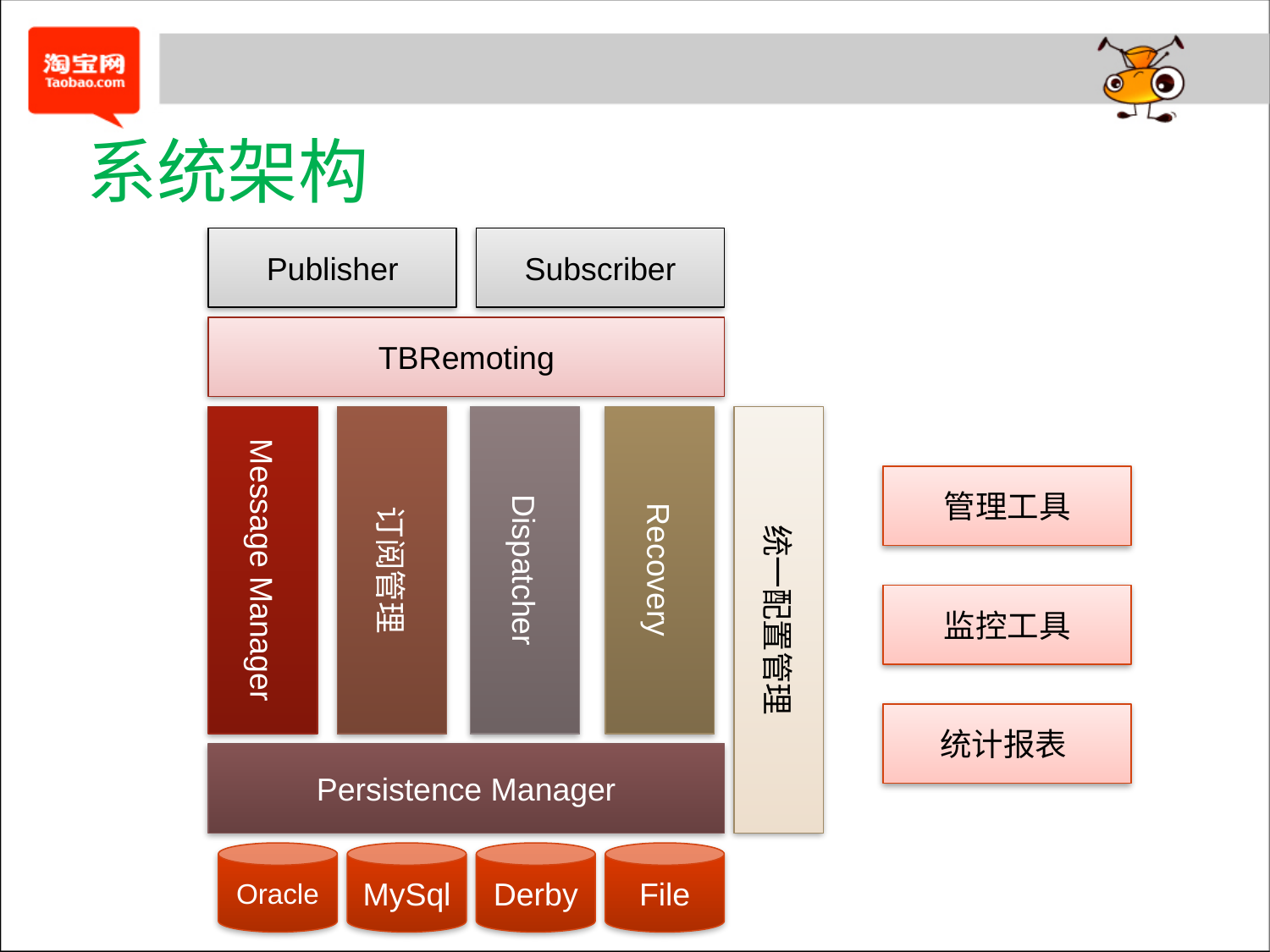

# 系统架构
Publisher
Subscriber
TBRemoting
Message Manager
订阅管理
Dispatcher
Recovery
统一配置管理
管理工具
监控工具
统计报表
Persistence Manager
Oracle
MySql
Derby
File